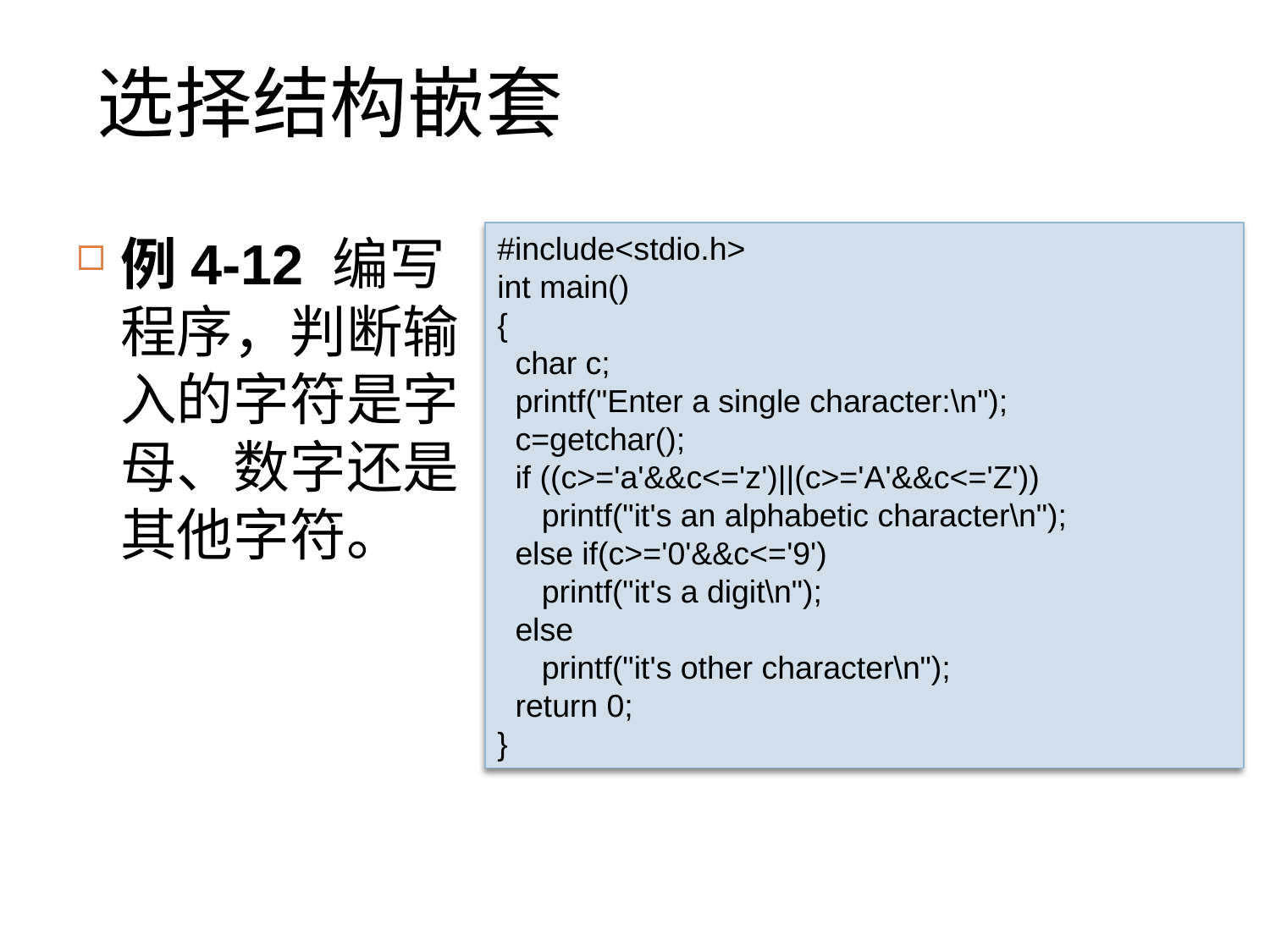

# 选择结构嵌套
例4-12 编写程序，判断输入的字符是字母、数字还是其他字符。

#include<stdio.h>
int main()
{
  char c;
  printf("Enter a single character:\n");
  c=getchar();
  if ((c>='a'&&c<='z')||(c>='A'&&c<='Z'))
     printf("it's an alphabetic character\n");
  else if(c>='0'&&c<='9')
     printf("it's a digit\n");
  else
     printf("it's other character\n");
  return 0;
}